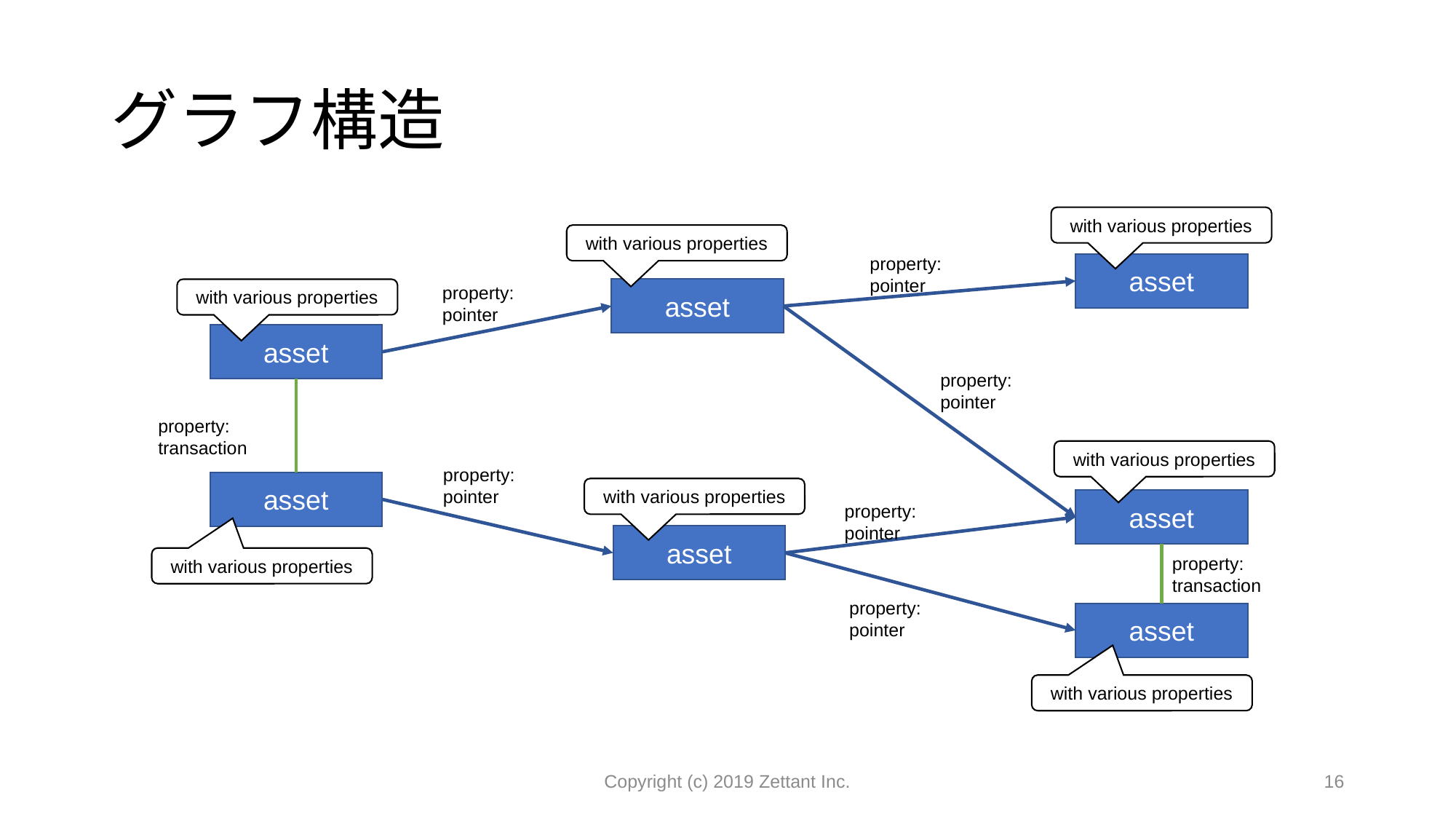

# グラフ構造
with various properties
with various properties
property: pointer
asset
property: pointer
asset
with various properties
asset
property: pointer
property: transaction
with various properties
property: pointer
asset
with various properties
asset
property: pointer
asset
property: transaction
with various properties
property: pointer
asset
with various properties
Copyright (c) 2019 Zettant Inc.
16